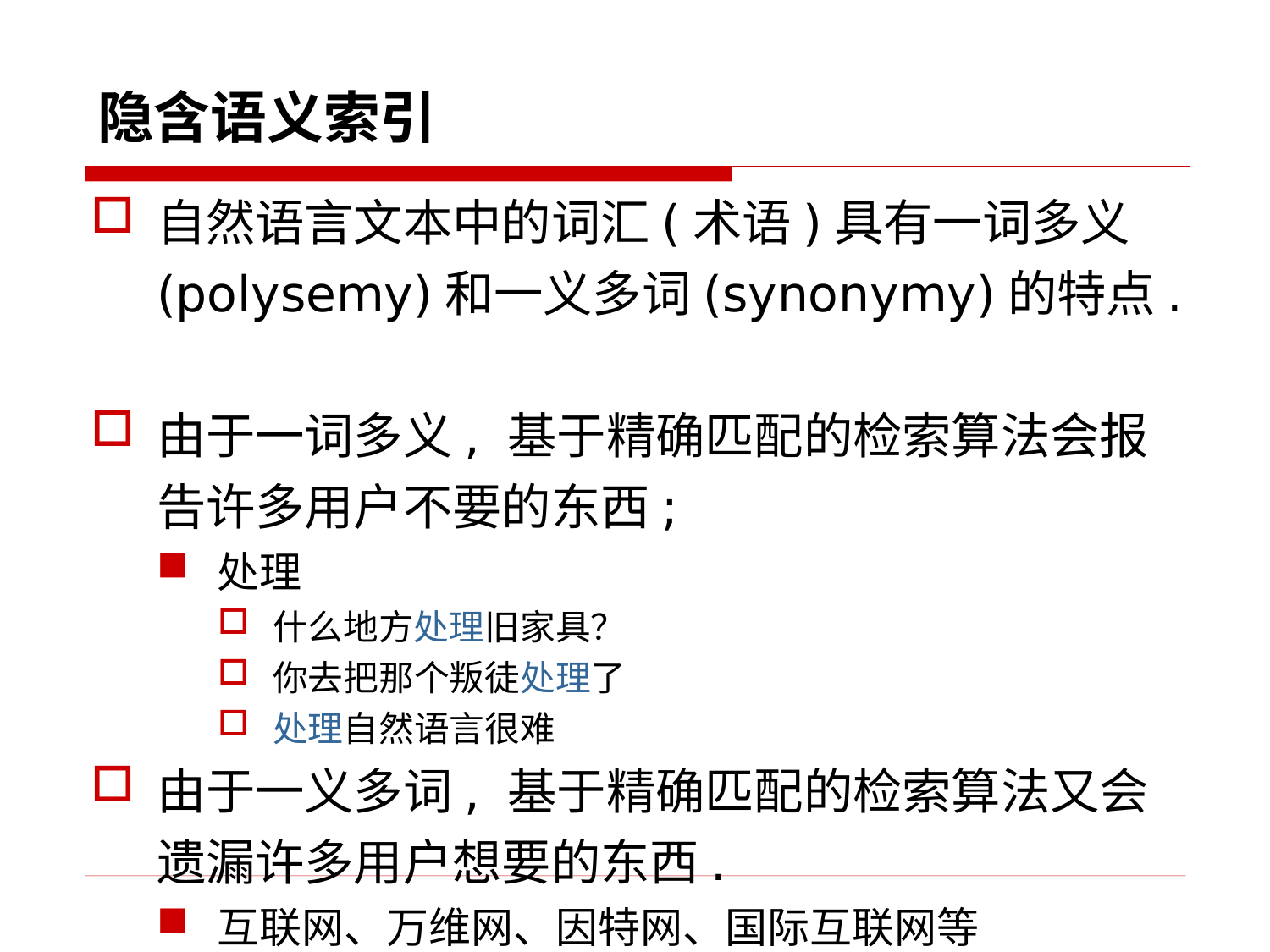

# 隐含语义索引
自然语言文本中的词汇(术语)具有一词多义(polysemy)和一义多词(synonymy)的特点.
由于一词多义, 基于精确匹配的检索算法会报告许多用户不要的东西;
处理
什么地方处理旧家具？
你去把那个叛徒处理了
处理自然语言很难
由于一义多词, 基于精确匹配的检索算法又会遗漏许多用户想要的东西.
互联网、万维网、因特网、国际互联网等